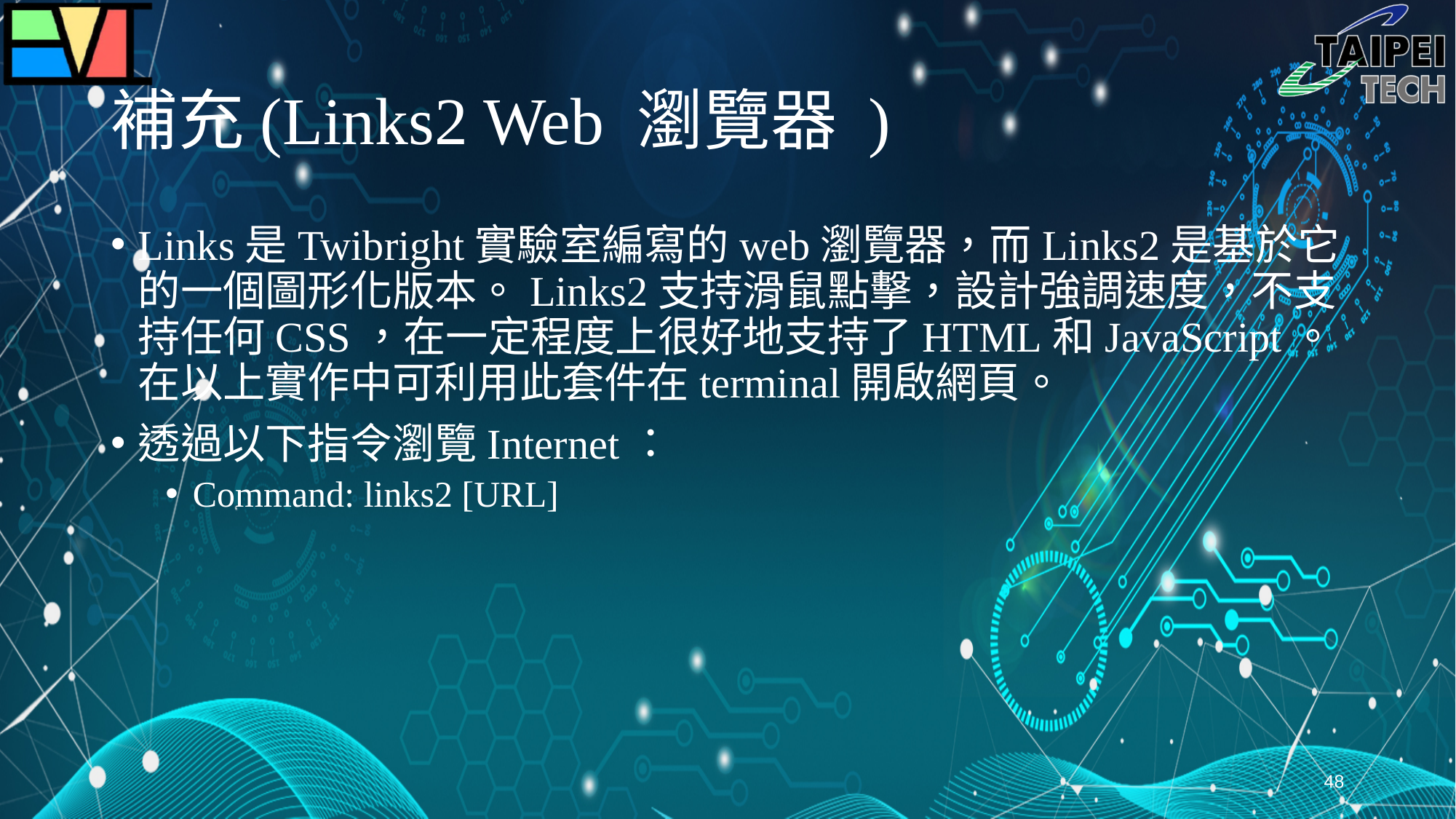

# 補充(Links2 Web 瀏覽器 )
Links是Twibright實驗室編寫的web瀏覽器，而Links2是基於它的一個圖形化版本。Links2支持滑鼠點擊，設計強調速度，不支持任何CSS，在一定程度上很好地支持了HTML和JavaScript。在以上實作中可利用此套件在terminal開啟網頁。
透過以下指令瀏覽Internet：
Command: links2 [URL]
48